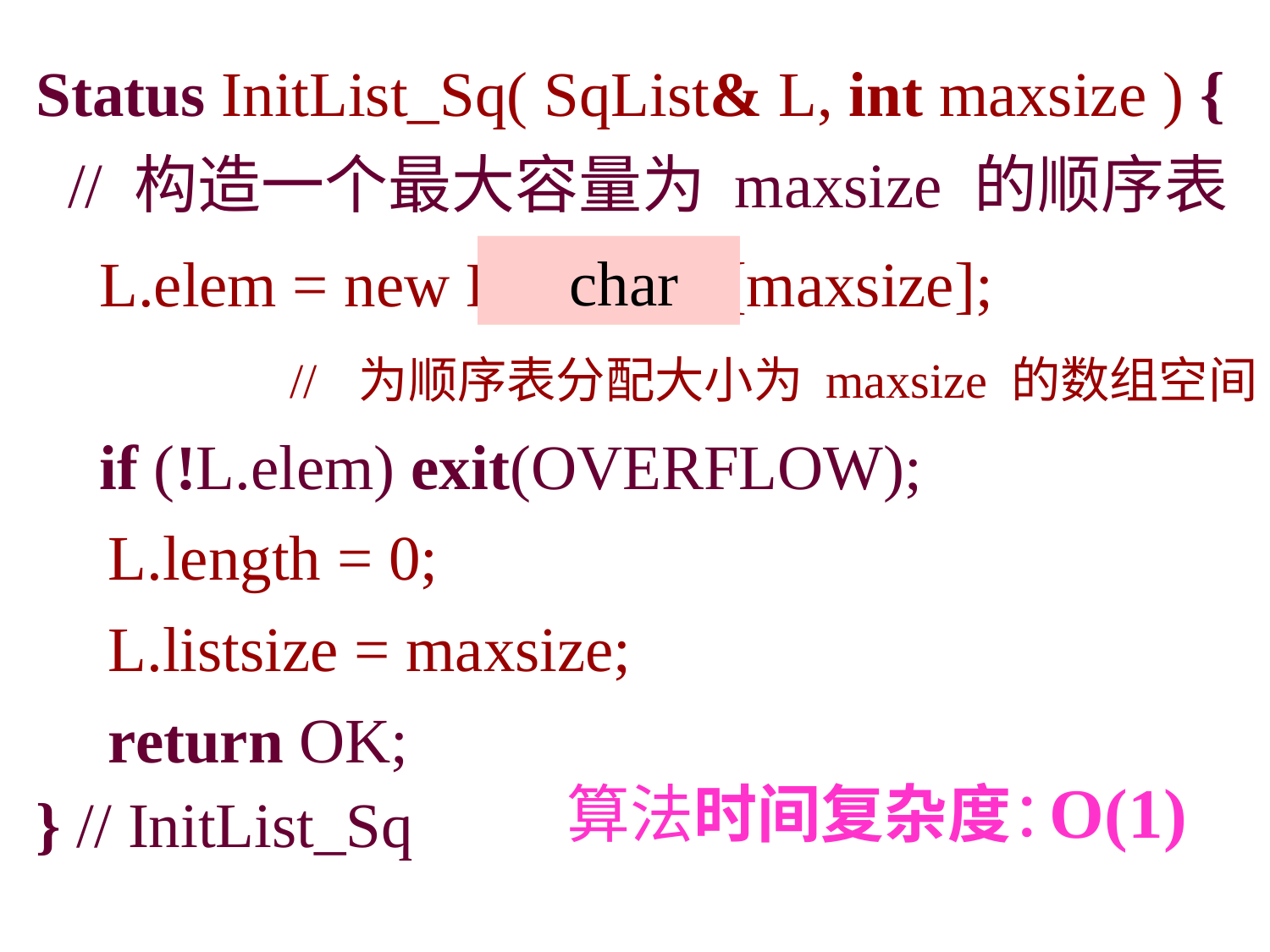

Status InitList_Sq( SqList& L, int maxsize ) {
  // 构造一个最大容量为 maxsize 的顺序表

} // InitList_Sq
L.elem = new ElemType[maxsize];
            // 为顺序表分配大小为 maxsize 的数组空间
if (!L.elem) exit(OVERFLOW);
        int
  double
     char
L.length = 0;
L.listsize = maxsize;
return OK;
O(1)
算法时间复杂度：